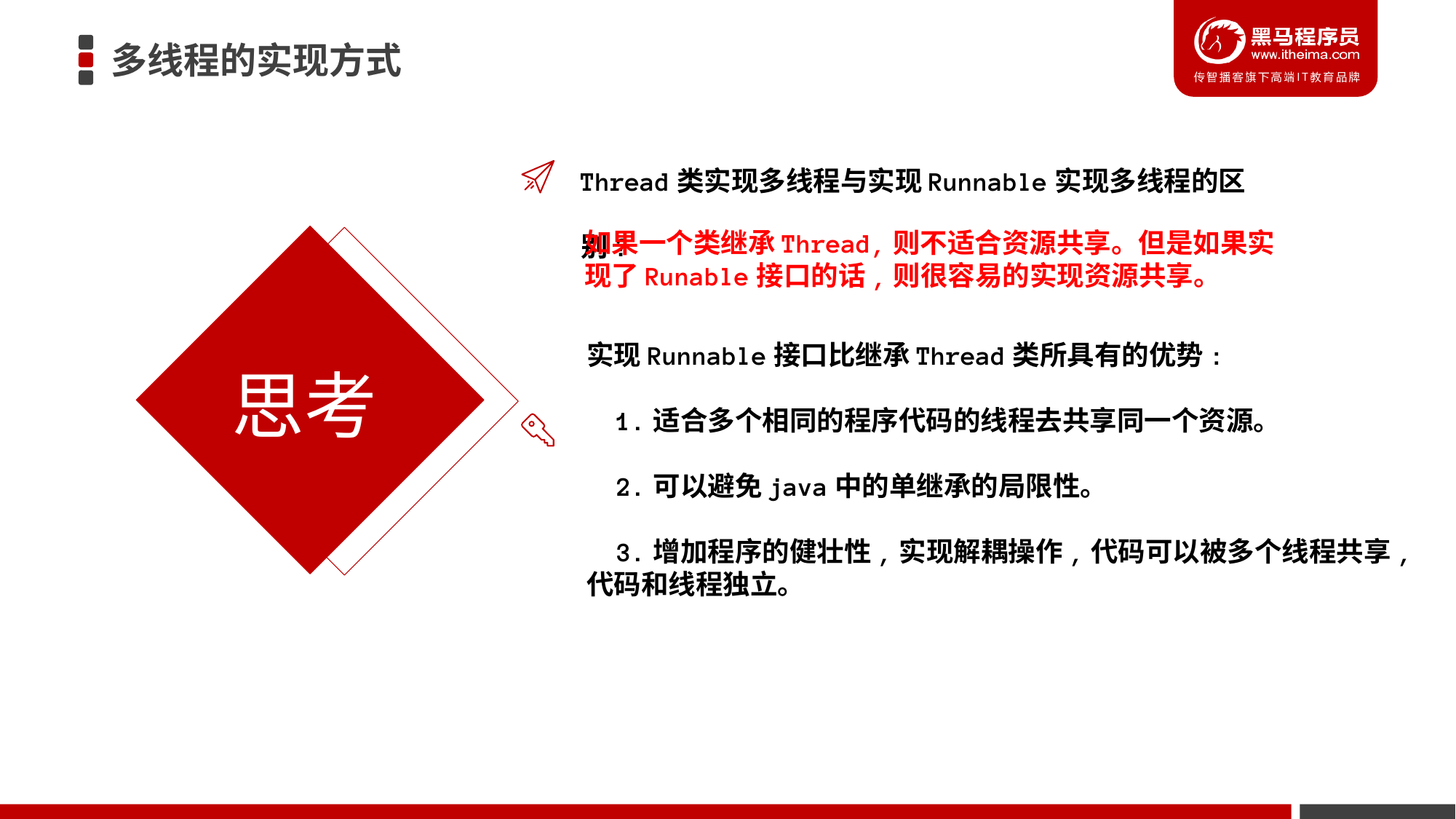

# 多线程的实现方式
Thread类实现多线程与实现Runnable实现多线程的区别?

如果一个类继承Thread,则不适合资源共享。但是如果实现了Runable接口的话,则很容易的实现资源共享。
实现Runnable接口比继承Thread类所具有的优势:

  1.适合多个相同的程序代码的线程去共享同一个资源。

  2.可以避免java中的单继承的局限性。

  3.增加程序的健壮性,实现解耦操作,代码可以被多个线程共享,代码和线程独立。